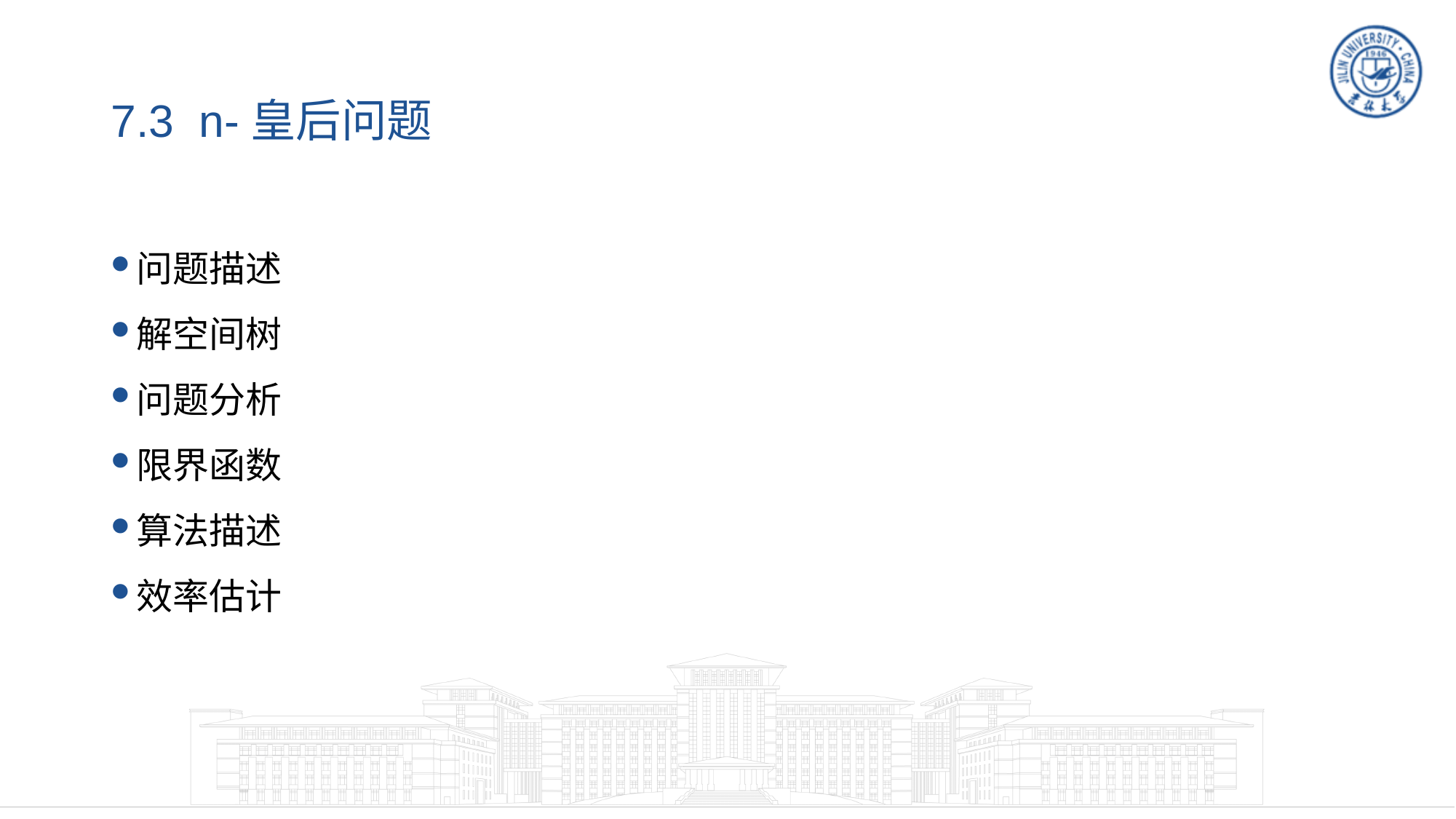

# 7.3  n-皇后问题
问题描述
解空间树
问题分析
限界函数
算法描述
效率估计
31